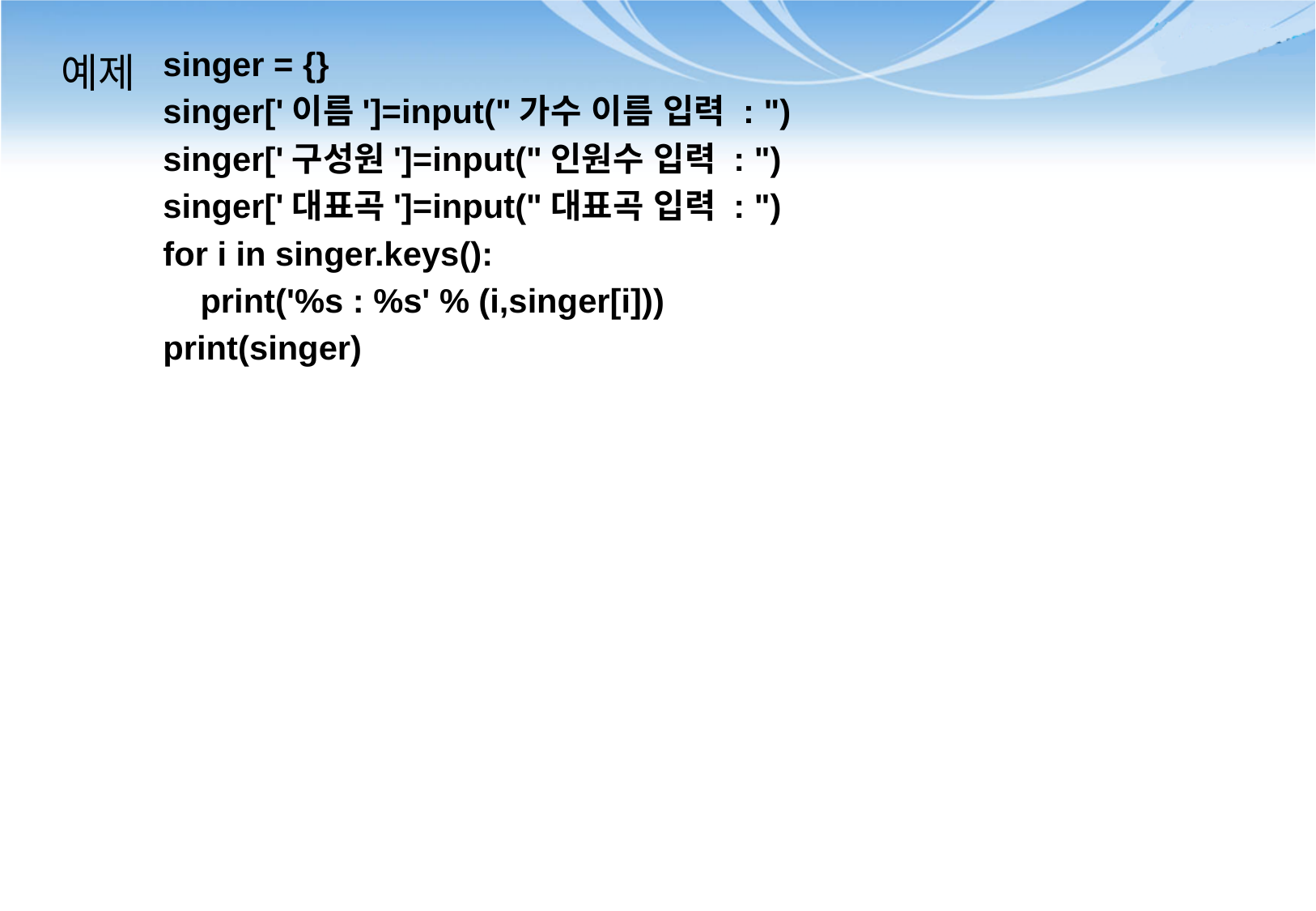

singer = {}
singer['이름']=input("가수 이름 입력 : ")
singer['구성원']=input("인원수 입력 : ")
singer['대표곡']=input("대표곡 입력 : ")
for i in singer.keys():
    print('%s : %s' % (i,singer[i]))
print(singer)

# 예제